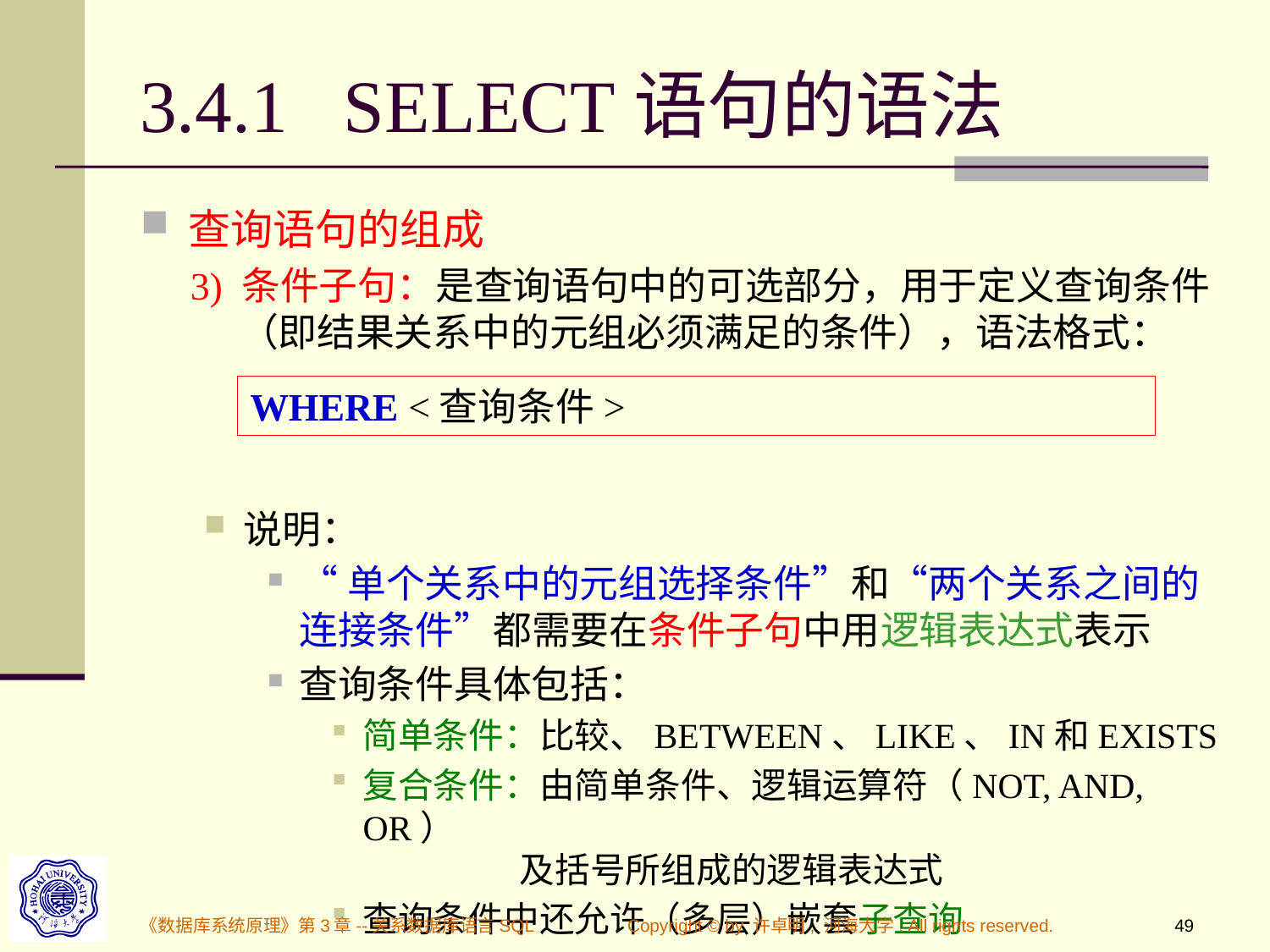

# 3.4.1   SELECT语句的语法
查询语句的组成
3) 条件子句：是查询语句中的可选部分，用于定义查询条件（即结果关系中的元组必须满足的条件），语法格式：

说明：
“单个关系中的元组选择条件”和“两个关系之间的连接条件”都需要在条件子句中用逻辑表达式表示
查询条件具体包括：
简单条件：比较、BETWEEN、LIKE、IN和EXISTS
复合条件：由简单条件、逻辑运算符（NOT, AND, OR）
                    及括号所组成的逻辑表达式
查询条件中还允许（多层）嵌套子查询
WHERE <查询条件>
《数据库系统原理》第3章--关系数据库语言SQL
Copyright © by 许卓明, 河海大学. All rights reserved.
49